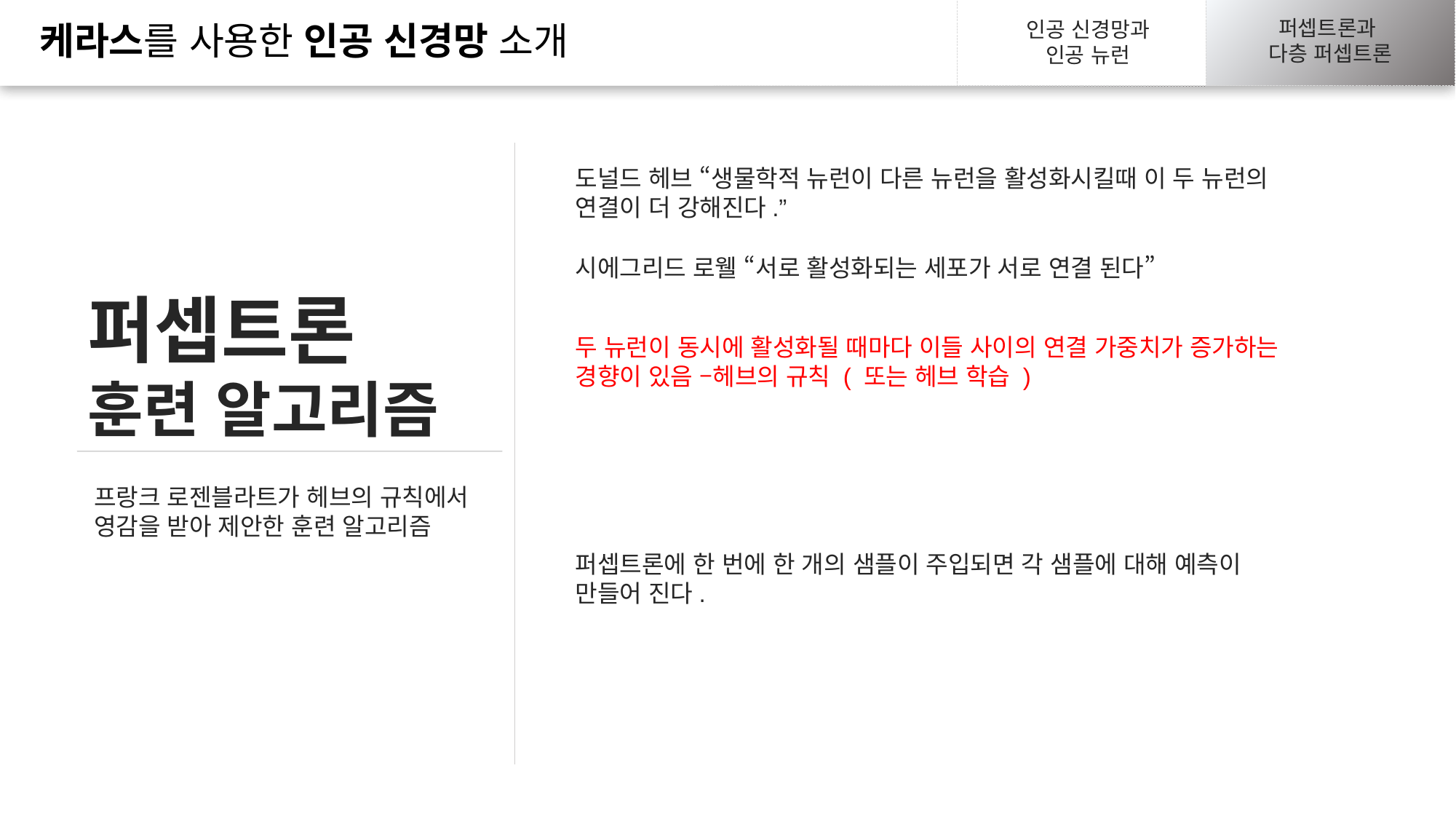

신경망 하이퍼파라미터
구현하기

신경망 하이퍼파라미터
구현하기

퍼셉트론과
다층 퍼셉트론
생물학적 뉴런에서
인공 뉴런까지
생물학적 뉴런에서
인공 뉴런까지
인공 신경망과
인공 뉴런
케라스를 사용한 인공 신경망 소개
케라스를 사용한 인공 신경망 소개
케라스를 사용한 인공 신경망 소개
퍼셉트론과
다층 퍼셉트론
퍼셉트론과
다층 퍼셉트론
도널드 헤브 “생물학적 뉴런이 다른 뉴런을 활성화시킬때 이 두 뉴런의 연결이 더 강해진다.”
시에그리드 로웰 “서로 활성화되는 세포가 서로 연결 된다”
퍼셉트론
훈련 알고리즘
두 뉴런이 동시에 활성화될 때마다 이들 사이의 연결 가중치가 증가하는 경향이 있음 –헤브의 규칙 ( 또는 헤브 학습 )
프랑크 로젠블라트가 헤브의 규칙에서 영감을 받아 제안한 훈련 알고리즘
퍼셉트론에 한 번에 한 개의 샘플이 주입되면 각 샘플에 대해 예측이 만들어 진다.